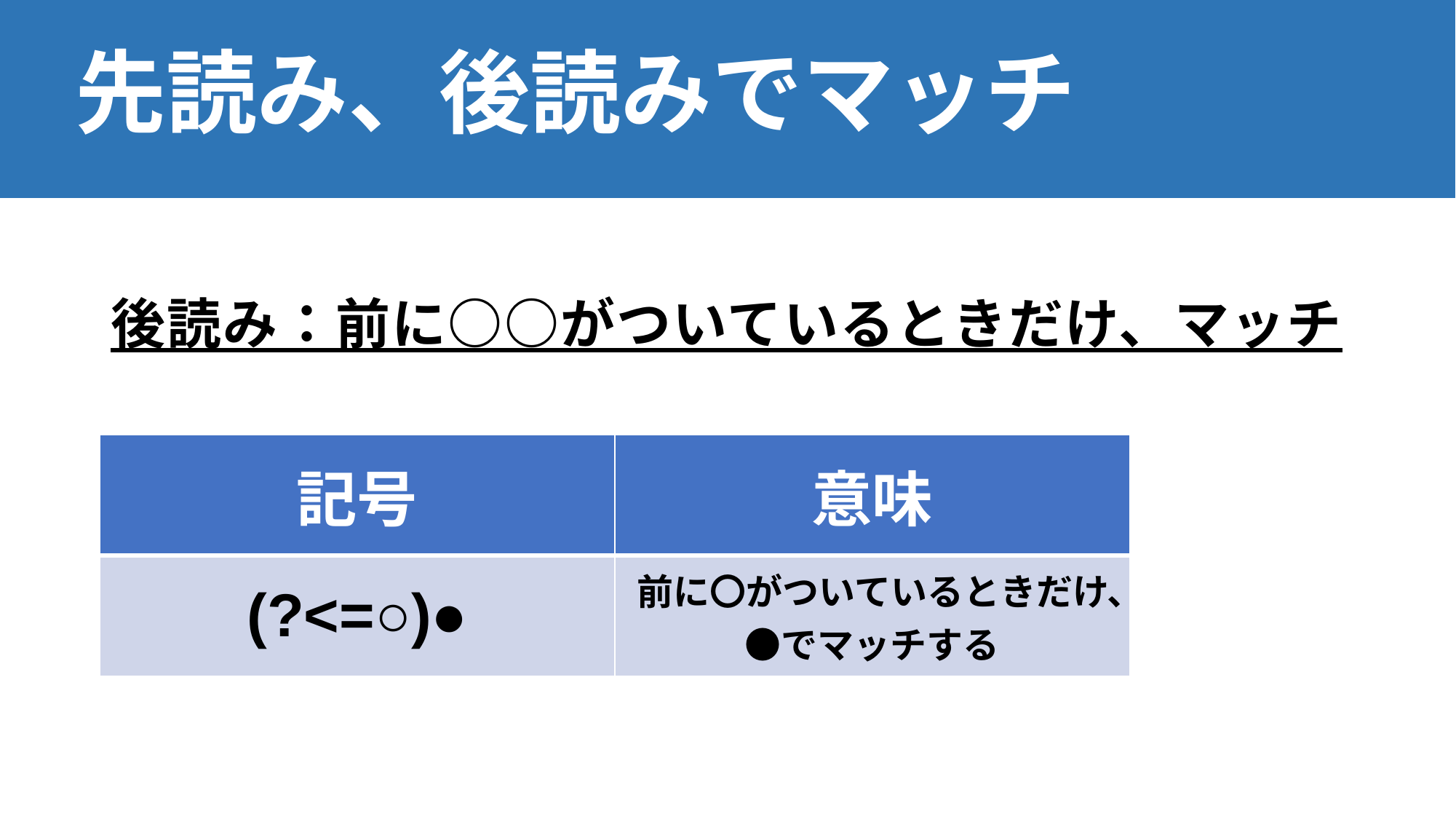

# 先読み、後読みでマッチ
後読み：前に○○がついているときだけ、マッチ

| 記号 | 意味 |
| --- | --- |
| (?<=○)● | 前に〇がついているときだけ、●でマッチする |